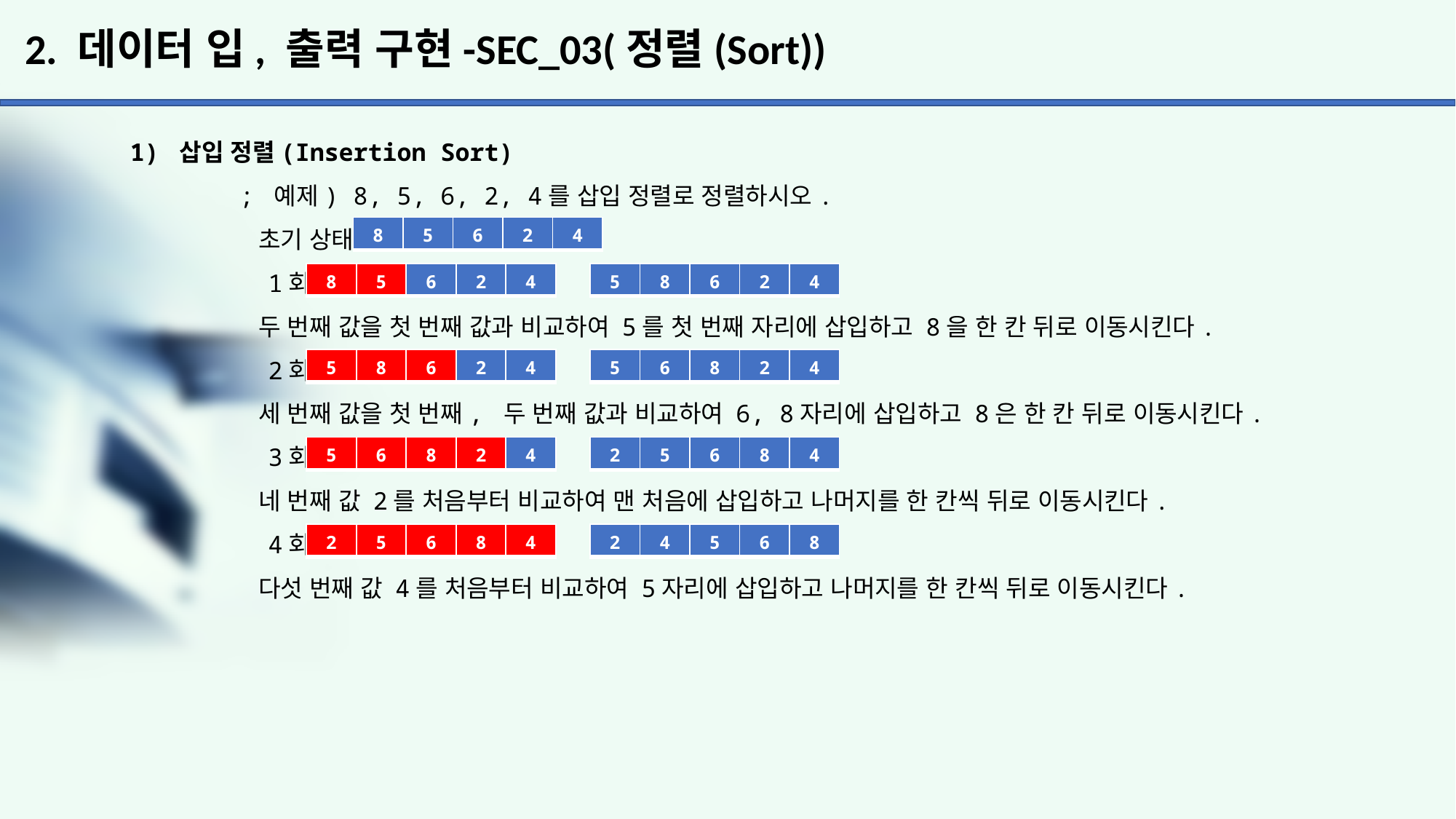

# 2. 데이터 입, 출력 구현-SEC_03(정렬(Sort))
1) 삽입 정렬(Insertion Sort)
	; 예제) 8, 5, 6, 2, 4를 삽입 정렬로 정렬하시오.
	  초기 상태 :
	  1회전 :
	  두 번째 값을 첫 번째 값과 비교하여 5를 첫 번째 자리에 삽입하고 8을 한 칸 뒤로 이동시킨다.
	  2회전 :
	  세 번째 값을 첫 번째, 두 번째 값과 비교하여 6, 8자리에 삽입하고 8은 한 칸 뒤로 이동시킨다.
	  3회전 :
	  네 번째 값 2를 처음부터 비교하여 맨 처음에 삽입하고 나머지를 한 칸씩 뒤로 이동시킨다.
	  4회전 :
	  다섯 번째 값 4를 처음부터 비교하여 5자리에 삽입하고 나머지를 한 칸씩 뒤로 이동시킨다.

| 8 | 5 | 6 | 2 | 4 |
| --- | --- | --- | --- | --- |
| 8 | 5 | 6 | 2 | 4 |
| --- | --- | --- | --- | --- |
| 5 | 8 | 6 | 2 | 4 |
| --- | --- | --- | --- | --- |
| 5 | 8 | 6 | 2 | 4 |
| --- | --- | --- | --- | --- |
| 5 | 6 | 8 | 2 | 4 |
| --- | --- | --- | --- | --- |
| 5 | 6 | 8 | 2 | 4 |
| --- | --- | --- | --- | --- |
| 2 | 5 | 6 | 8 | 4 |
| --- | --- | --- | --- | --- |
| 2 | 5 | 6 | 8 | 4 |
| --- | --- | --- | --- | --- |
| 2 | 4 | 5 | 6 | 8 |
| --- | --- | --- | --- | --- |